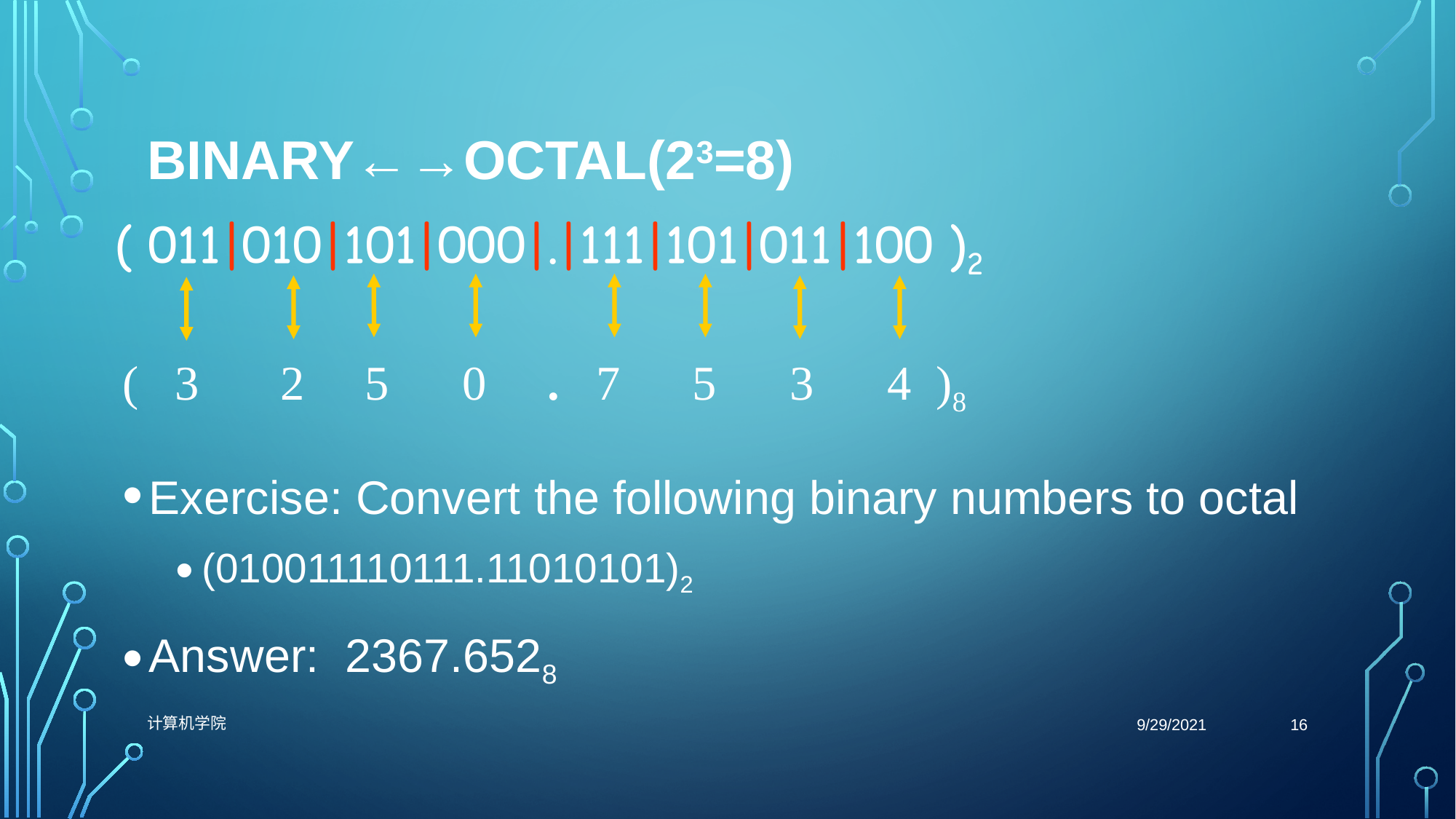

# Binary←→Octal(23=8)
( 011|010|101|000|.|111|101|011|100 )2

(   3	    2	  5      0     .   7	  5      3      4  )8
Exercise: Convert the following binary numbers to octal
(010011110111.11010101)2
Answer:  2367.6528
16
计算机学院
9/29/2021